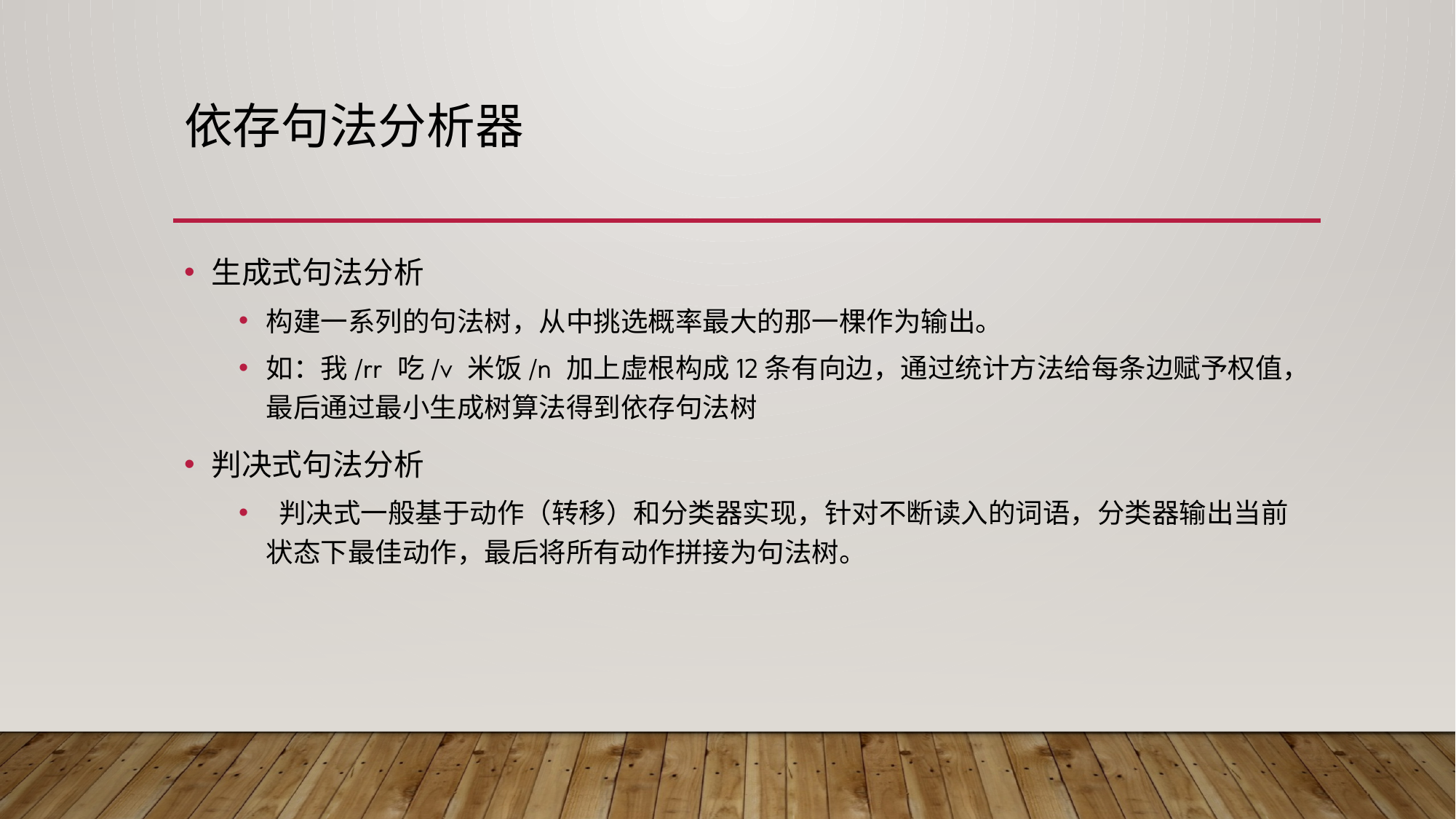

# 依存句法分析器
生成式句法分析
构建一系列的句法树，从中挑选概率最大的那一棵作为输出。
如：我/rr 吃/v 米饭/n 加上虚根构成12条有向边，通过统计方法给每条边赋予权值，最后通过最小生成树算法得到依存句法树
判决式句法分析
 判决式一般基于动作（转移）和分类器实现，针对不断读入的词语，分类器输出当前状态下最佳动作，最后将所有动作拼接为句法树。